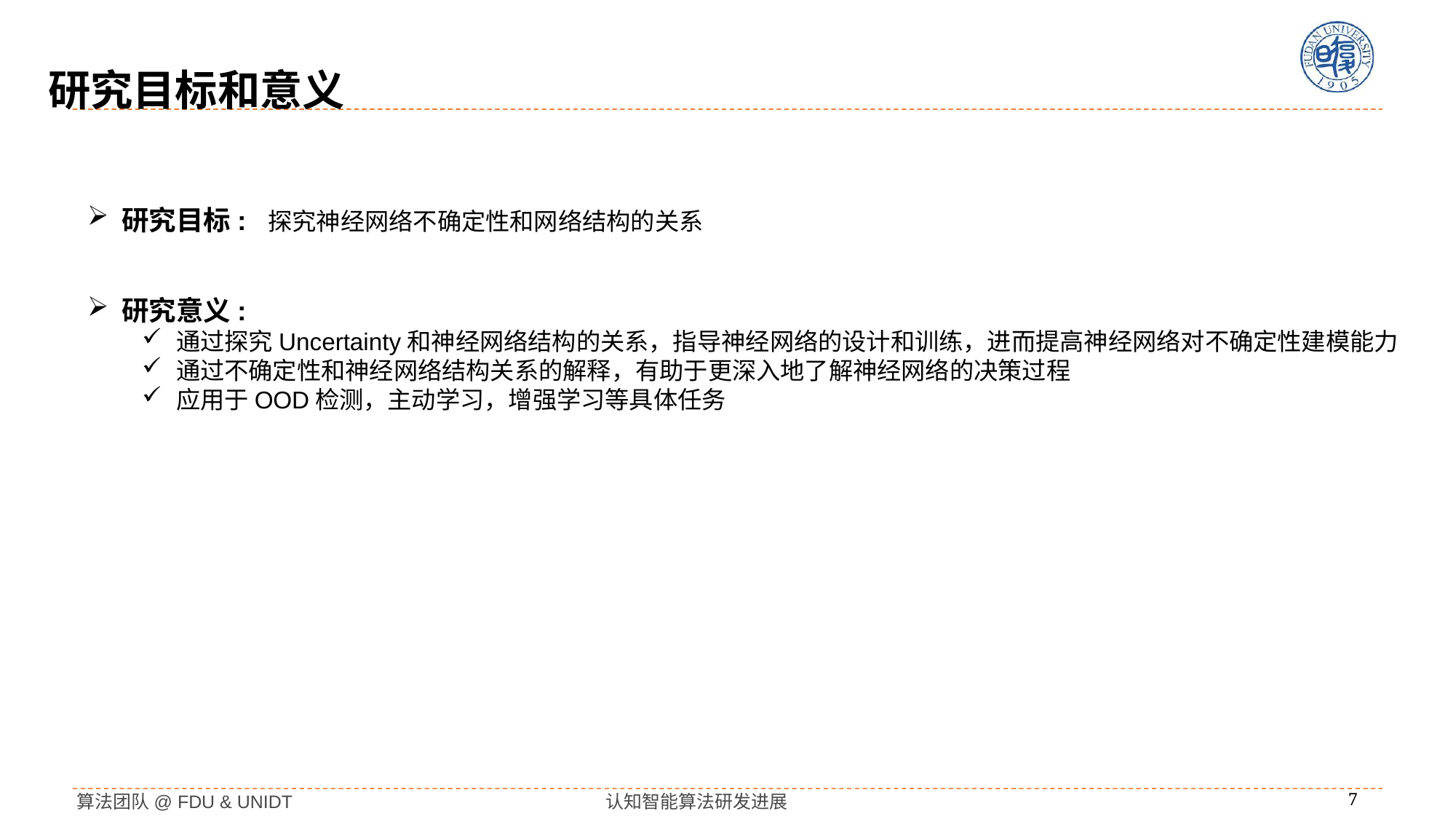

研究目标和意义

研究目标:  探究神经网络不确定性和网络结构的关系

研究意义:
通过探究Uncertainty和神经网络结构的关系，指导神经网络的设计和训练，进而提高神经网络对不确定性建模能力
通过不确定性和神经网络结构关系的解释，有助于更深入地了解神经网络的决策过程
应用于OOD检测，主动学习，增强学习等具体任务